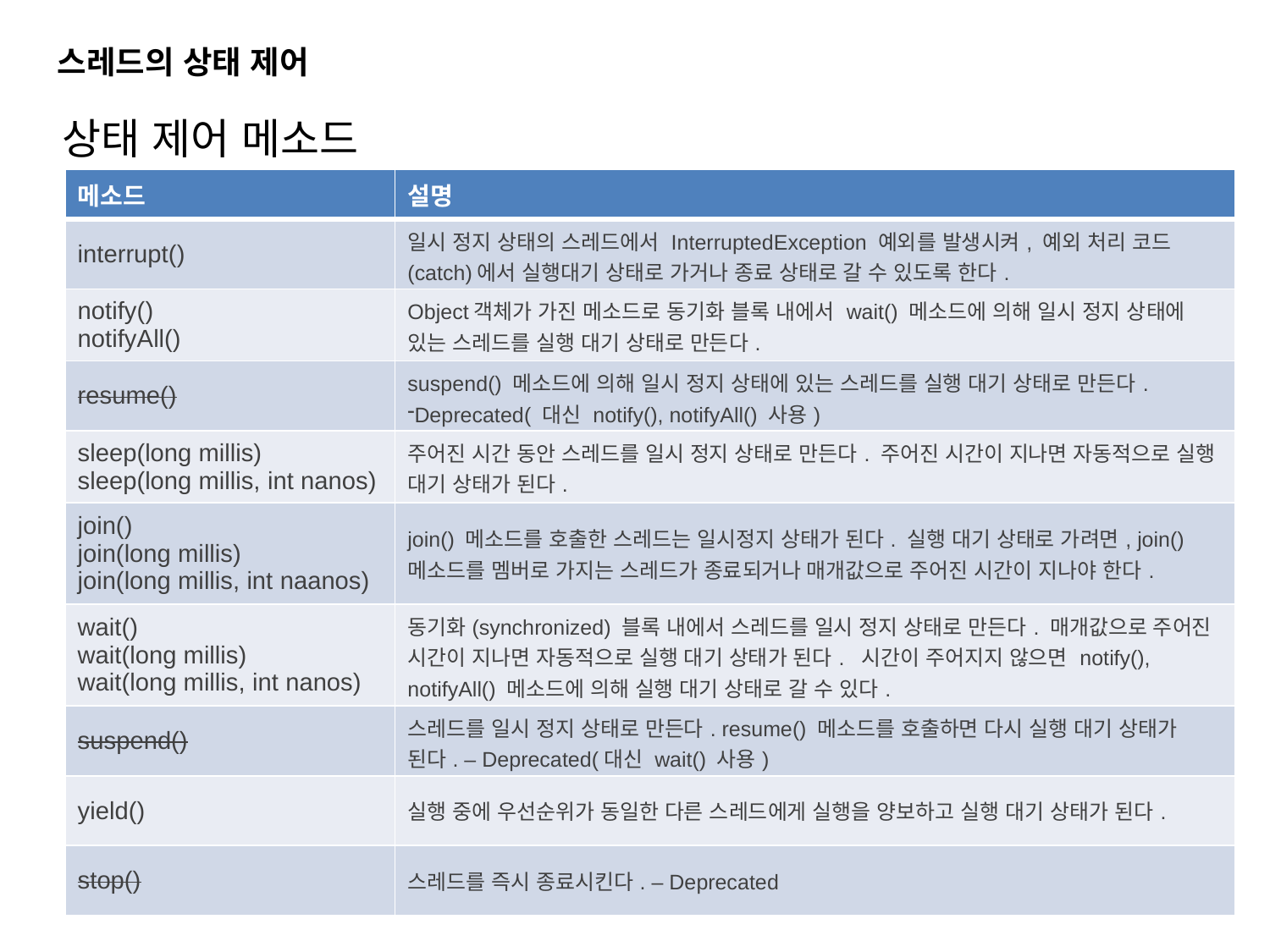

스레드의 상태 제어
상태 제어 메소드
| 메소드 | 설명 |
| --- | --- |
| interrupt() | 일시 정지 상태의 스레드에서 InterruptedException 예외를 발생시켜, 예외 처리 코드(catch)에서 실행대기 상태로 가거나 종료 상태로 갈 수 있도록 한다. |
| notify() notifyAll() | Object객체가 가진 메소드로 동기화 블록 내에서 wait() 메소드에 의해 일시 정지 상태에 있는 스레드를 실행 대기 상태로 만든다. |
| resume() | suspend() 메소드에 의해 일시 정지 상태에 있는 스레드를 실행 대기 상태로 만든다. Deprecated( 대신 notify(), notifyAll() 사용) |
| sleep(long millis) sleep(long millis, int nanos) | 주어진 시간 동안 스레드를 일시 정지 상태로 만든다. 주어진 시간이 지나면 자동적으로 실행 대기 상태가 된다. |
| join() join(long millis) join(long millis, int naanos) | join() 메소드를 호출한 스레드는 일시정지 상태가 된다. 실행 대기 상태로 가려면, join() 메소드를 멤버로 가지는 스레드가 종료되거나 매개값으로 주어진 시간이 지나야 한다. |
| wait() wait(long millis) wait(long millis, int nanos) | 동기화(synchronized) 블록 내에서 스레드를 일시 정지 상태로 만든다. 매개값으로 주어진 시간이 지나면 자동적으로 실행 대기 상태가 된다. 시간이 주어지지 않으면 notify(), notifyAll() 메소드에 의해 실행 대기 상태로 갈 수 있다. |
| suspend() | 스레드를 일시 정지 상태로 만든다. resume() 메소드를 호출하면 다시 실행 대기 상태가 된다. – Deprecated(대신 wait() 사용) |
| yield() | 실행 중에 우선순위가 동일한 다른 스레드에게 실행을 양보하고 실행 대기 상태가 된다. |
| stop() | 스레드를 즉시 종료시킨다. – Deprecated |